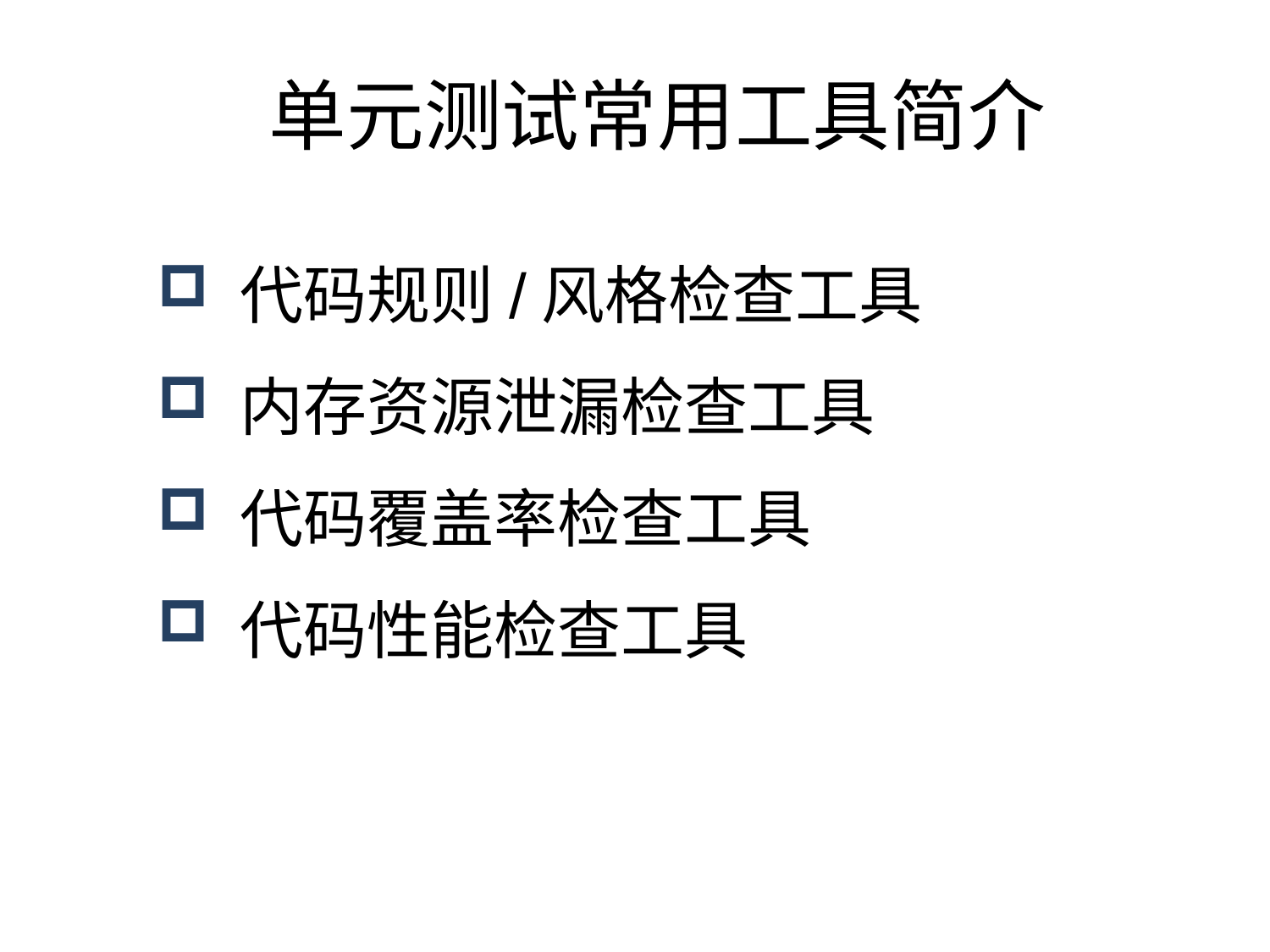

# 单元测试常用工具简介
 代码规则/风格检查工具
 内存资源泄漏检查工具
 代码覆盖率检查工具
 代码性能检查工具